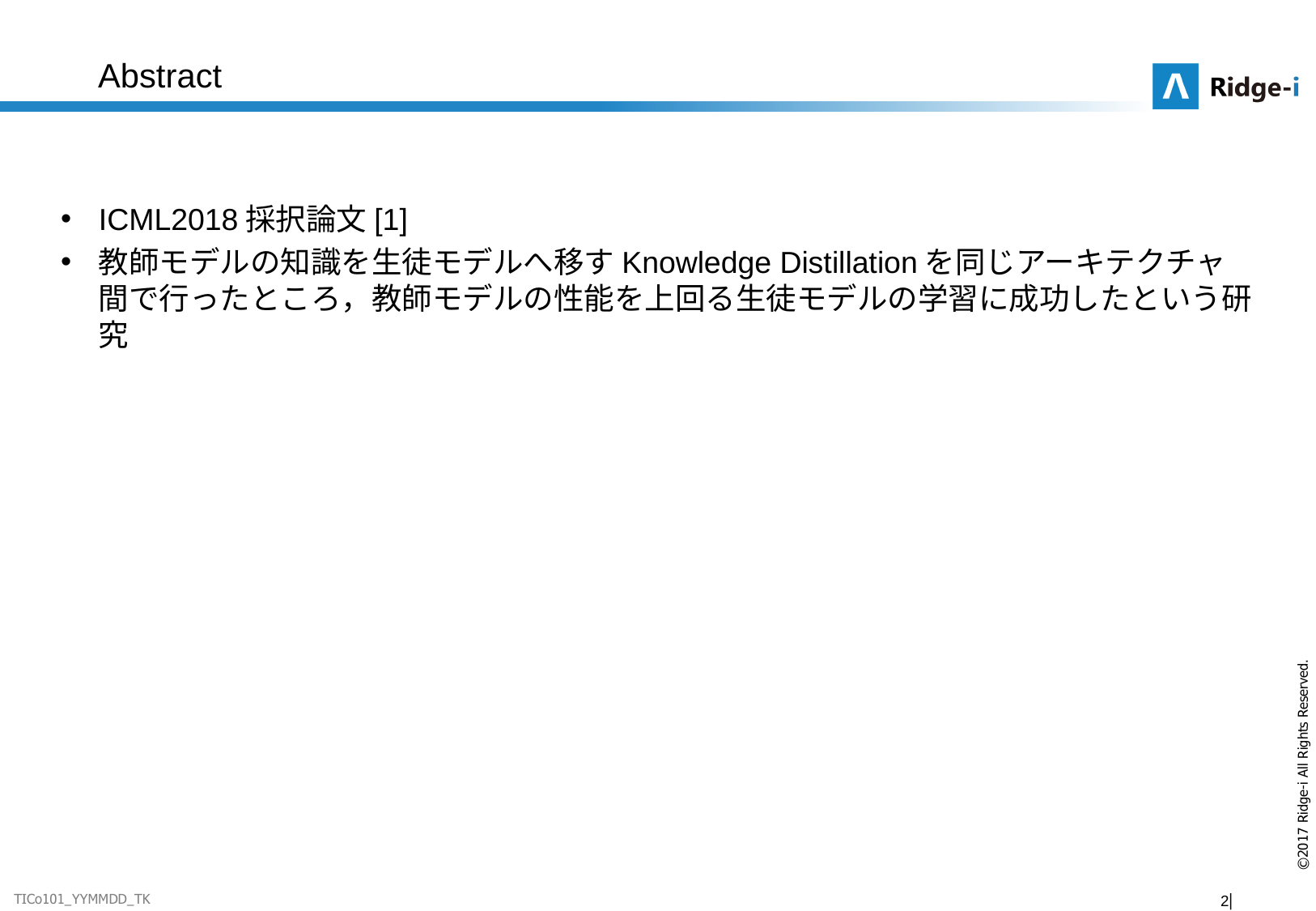

# Abstract
ICML2018採択論文[1]
教師モデルの知識を生徒モデルへ移すKnowledge Distillationを同じアーキテクチャ間で行ったところ，教師モデルの性能を上回る生徒モデルの学習に成功したという研究